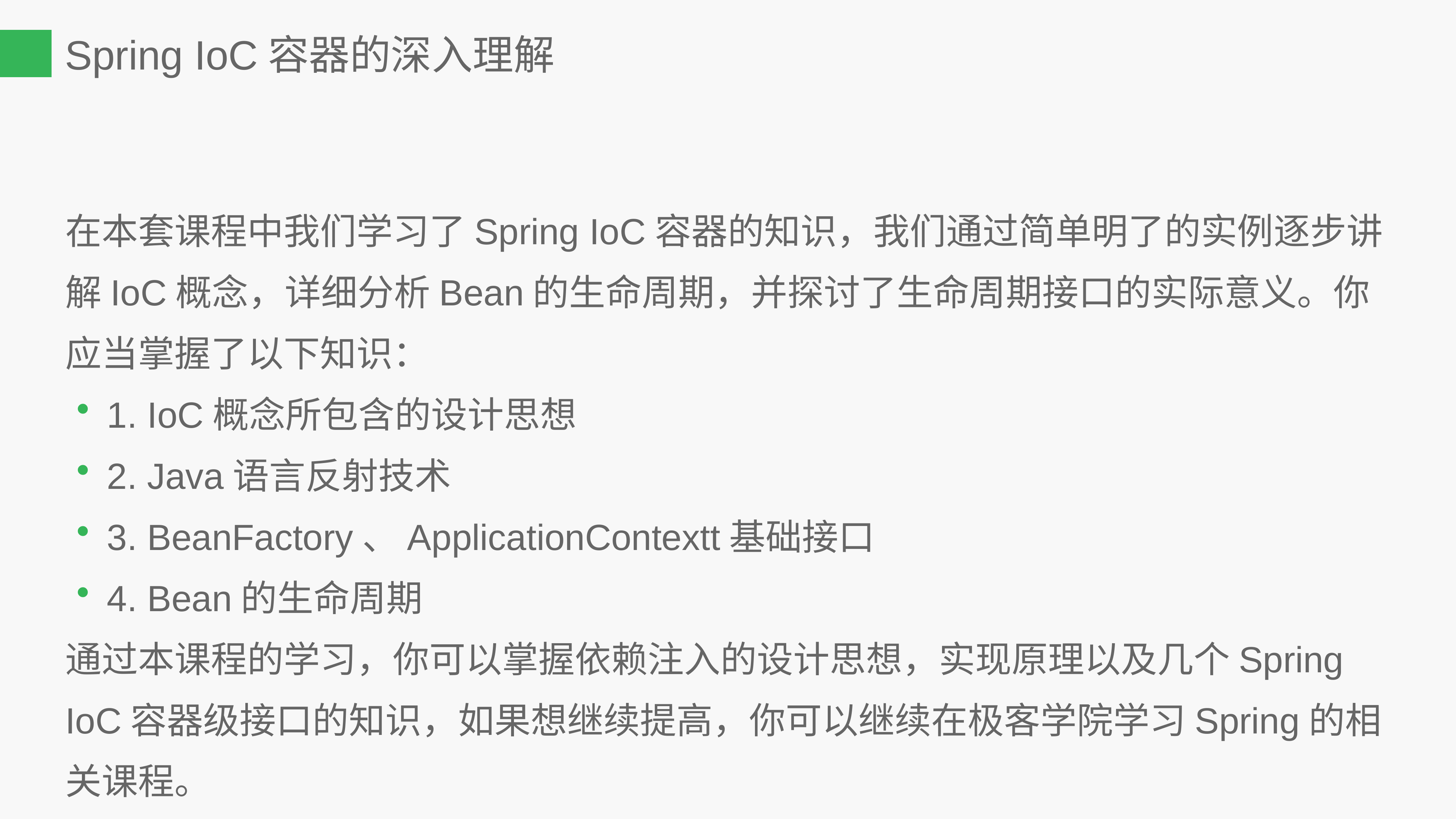

Spring IoC容器的深入理解

在本套课程中我们学习了Spring IoC容器的知识，我们通过简单明了的实例逐步讲解IoC概念，详细分析Bean的生命周期，并探讨了生命周期接口的实际意义。你应当掌握了以下知识：
1. IoC概念所包含的设计思想
2. Java语言反射技术
3. BeanFactory、ApplicationContextt基础接口
4. Bean的生命周期
通过本课程的学习，你可以掌握依赖注入的设计思想，实现原理以及几个Spring IoC容器级接口的知识，如果想继续提高，你可以继续在极客学院学习Spring的相关课程。